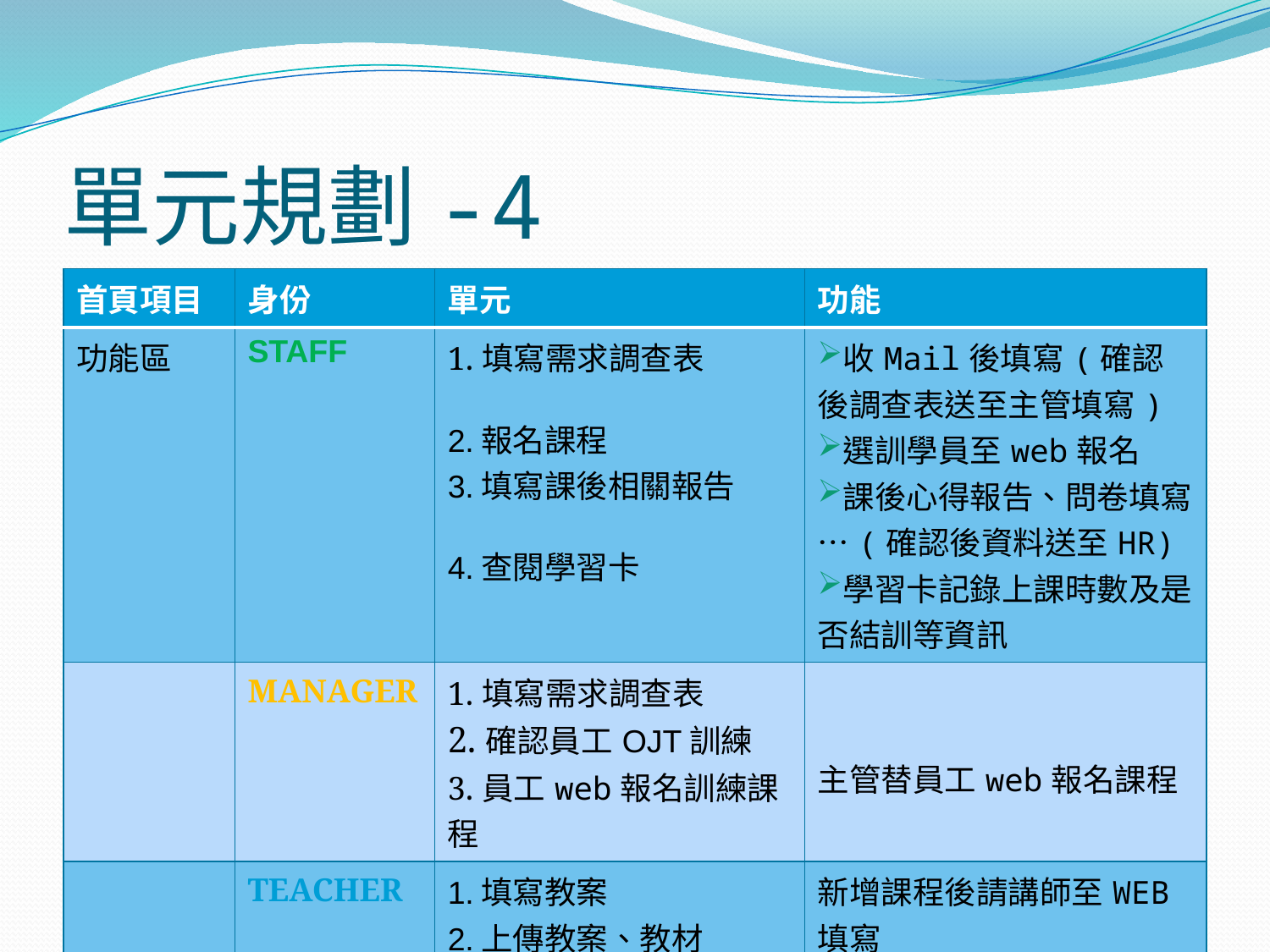

# 單元規劃-4
| 首頁項目 | 身份 | 單元 | 功能 |
| --- | --- | --- | --- |
| 功能區 | STAFF | 1.填寫需求調查表 2.報名課程 3.填寫課後相關報告 4.查閱學習卡 | 收Mail後填寫(確認後調查表送至主管填寫) 選訓學員至web報名 課後心得報告、問卷填寫…(確認後資料送至HR) 學習卡記錄上課時數及是否結訓等資訊 |
|  | MANAGER | 1.填寫需求調查表 2.確認員工OJT訓練 3.員工web報名訓練課程 | 主管替員工web報名課程 |
|  | TEACHER | 1.填寫教案 2.上傳教案、教材 3.填寫課後相關資料 | 新增課程後請講師至WEB填寫 教師課程評鑑表 心得報告評分(由hr通知填寫) |